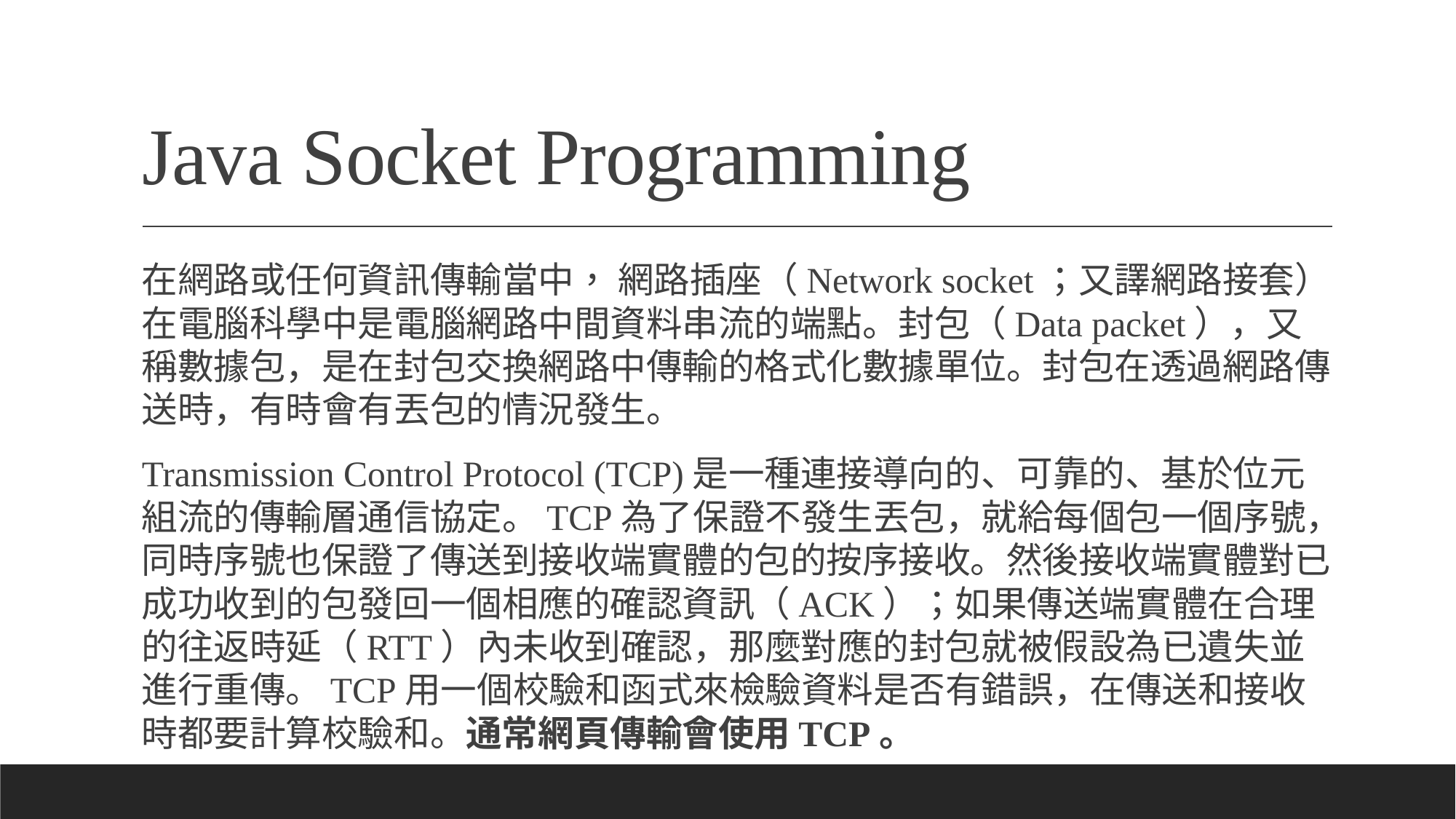

# Java Socket Programming
在網路或任何資訊傳輸當中， 網路插座（Network socket；又譯網路接套）在電腦科學中是電腦網路中間資料串流的端點。封包（Data packet），又稱數據包，是在封包交換網路中傳輸的格式化數據單位。封包在透過網路傳送時，有時會有丟包的情況發生。
Transmission Control Protocol (TCP)是一種連接導向的、可靠的、基於位元組流的傳輸層通信協定。TCP為了保證不發生丟包，就給每個包一個序號，同時序號也保證了傳送到接收端實體的包的按序接收。然後接收端實體對已成功收到的包發回一個相應的確認資訊（ACK）；如果傳送端實體在合理的往返時延（RTT）內未收到確認，那麼對應的封包就被假設為已遺失並進行重傳。TCP用一個校驗和函式來檢驗資料是否有錯誤，在傳送和接收時都要計算校驗和。通常網頁傳輸會使用TCP。